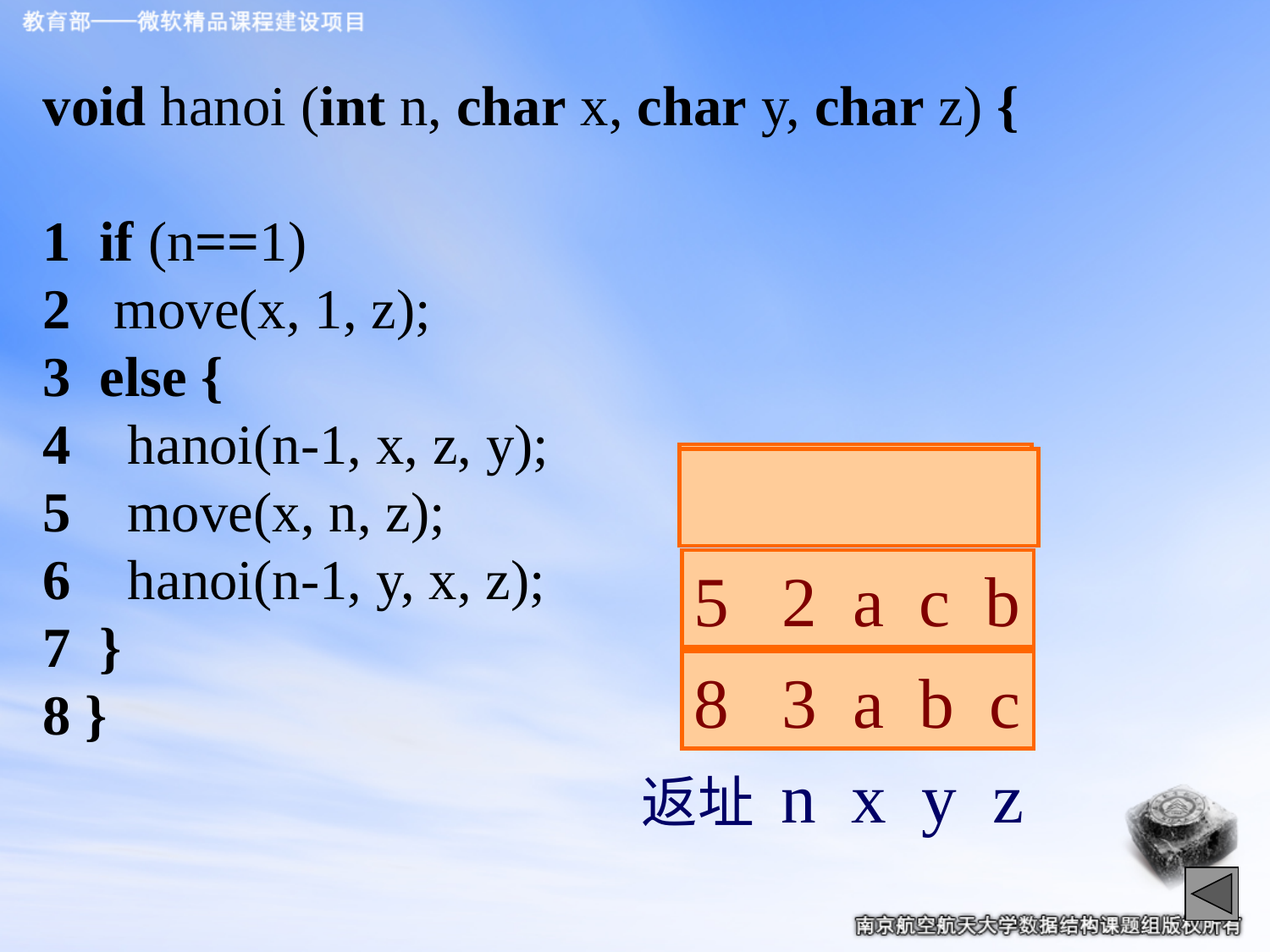

void hanoi (int n, char x, char y, char z) {

1  if (n==1)
2   move(x, 1, z);
3  else {
4    hanoi(n-1, x, z, y);
5    move(x, n, z);
6    hanoi(n-1, y, x, z);
7  }
8 }
5   1  a  b  c

7   1  c  a  b
5   2  a  c  b
8   3  a  b  c
返址 n  x  y  z